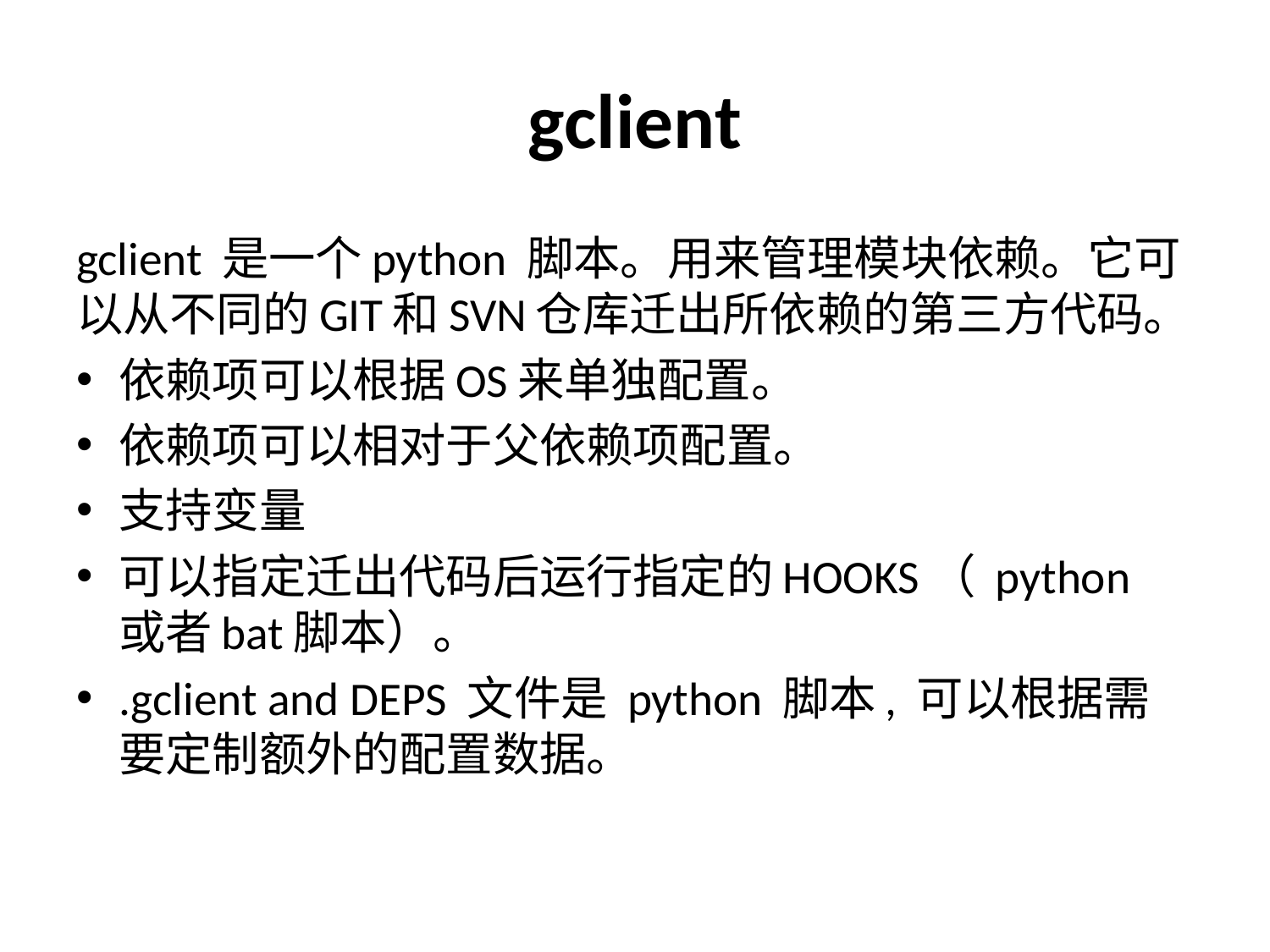

# gclient
gclient 是一个python 脚本。用来管理模块依赖。它可以从不同的GIT和SVN仓库迁出所依赖的第三方代码。
依赖项可以根据OS来单独配置。
依赖项可以相对于父依赖项配置。
支持变量
可以指定迁出代码后运行指定的HOOKS（ python 或者bat脚本）。
.gclient and DEPS 文件是 python 脚本, 可以根据需要定制额外的配置数据。